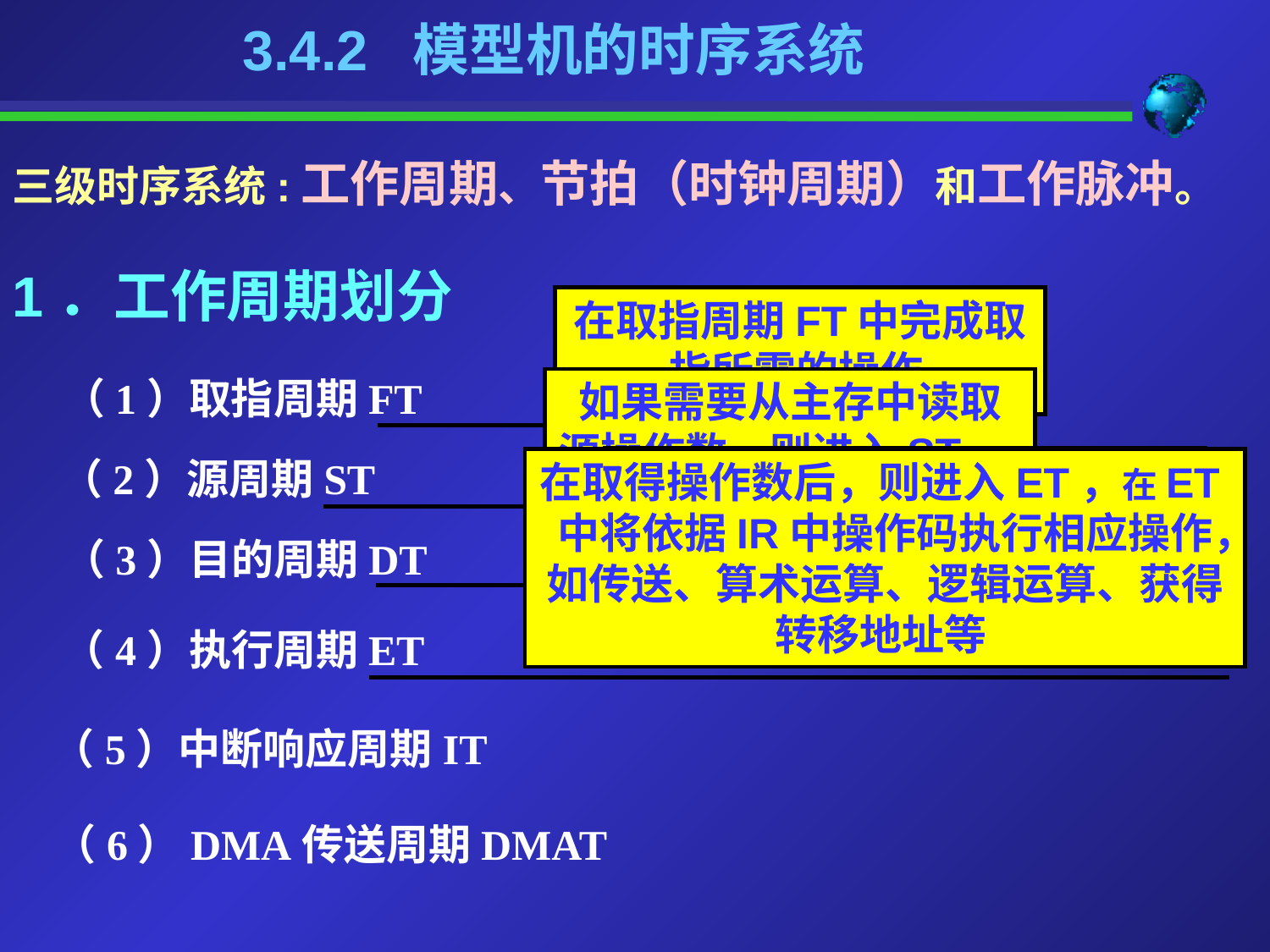

3.4.2  模型机的时序系统
三级时序系统:工作周期、节拍（时钟周期）和工作脉冲。
1．工作周期划分

在取指周期FT中完成取指所需的操作
（1）取指周期FT
如果需要从主存中读取源操作数，则进入ST。
（2）源周期ST
如果需要从主存中读取目的地址或目的操作，则进入DT。
在取得操作数后，则进入ET，在ET中将依据IR中操作码执行相应操作，如传送、算术运算、逻辑运算、获得转移地址等
（3）目的周期DT
（4）执行周期ET
（5）中断响应周期IT
（6）DMA传送周期DMAT
50